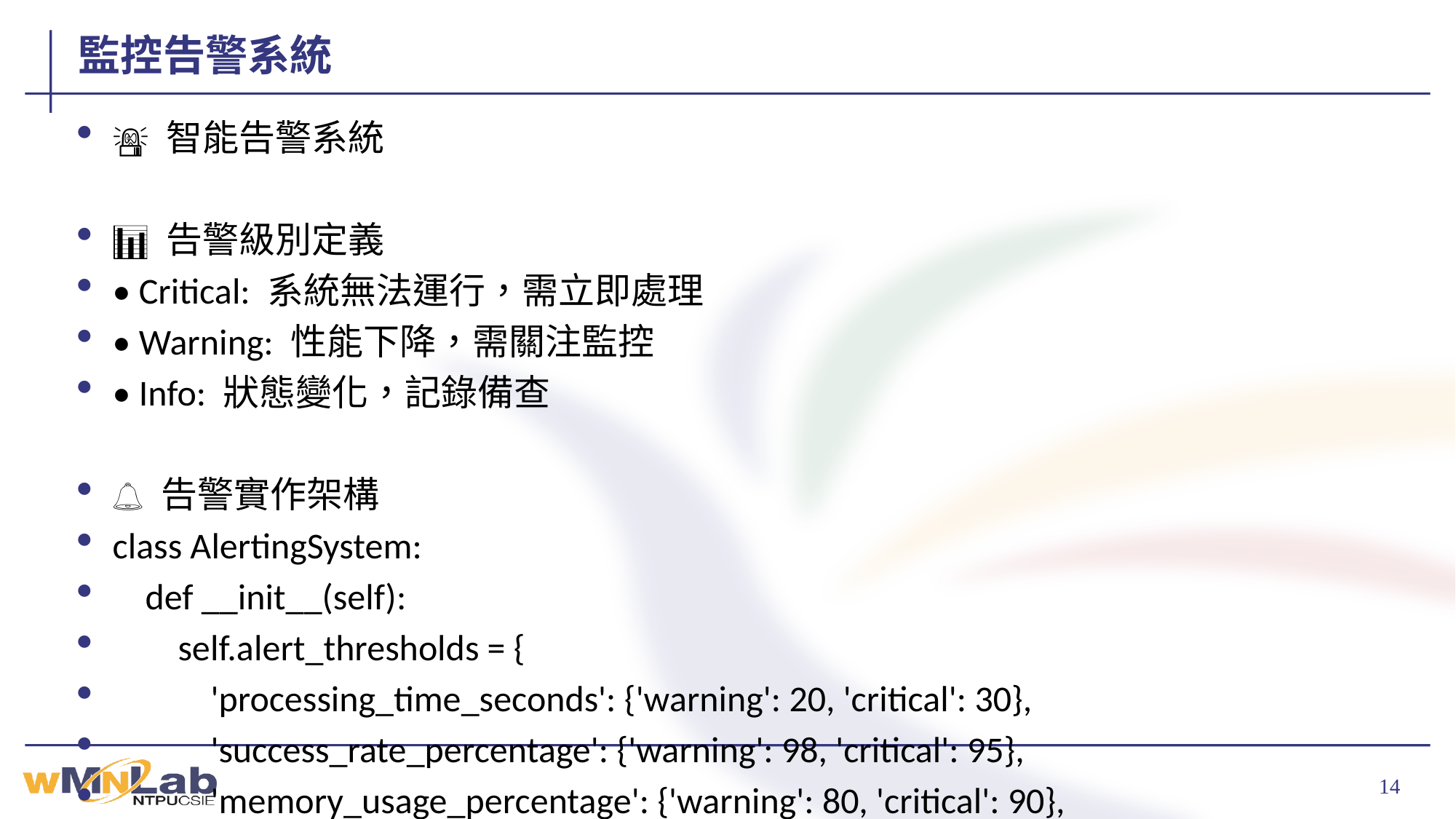

# 監控告警系統
🚨 智能告警系統

📊 告警級別定義
• Critical: 系統無法運行，需立即處理
• Warning: 性能下降，需關注監控
• Info: 狀態變化，記錄備查

🔔 告警實作架構
class AlertingSystem:
    def __init__(self):
        self.alert_thresholds = {
            'processing_time_seconds': {'warning': 20, 'critical': 30},
            'success_rate_percentage': {'warning': 98, 'critical': 95},
            'memory_usage_percentage': {'warning': 80, 'critical': 90},
            'tle_data_age_days': {'warning': 2, 'critical': 5}
        }

    def check_and_alert(self, current_metrics):
        alerts = []

        for metric, value in current_metrics.items():
            if metric in self.alert_thresholds:
                thresholds = self.alert_thresholds[metric]

                if self._exceeds_critical_threshold(value, thresholds):
                    alert = CriticalAlert(metric, value, thresholds['critical'])
                    alerts.append(alert)
                    self._send_immediate_notification(alert)

                elif self._exceeds_warning_threshold(value, thresholds):
                    alert = WarningAlert(metric, value, thresholds['warning'])
                    alerts.append(alert)

        return alerts